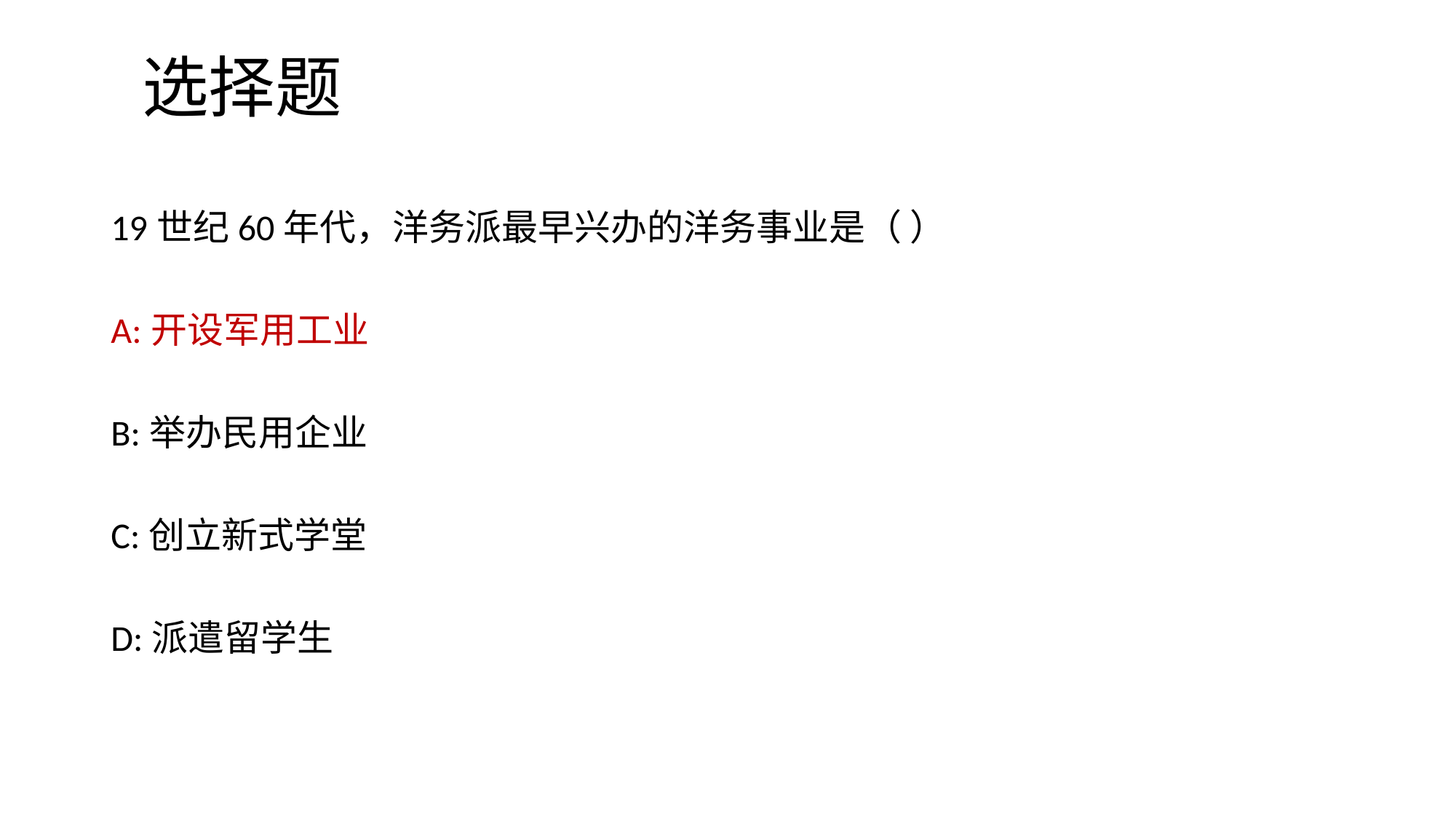

# 选择题
19世纪60年代，洋务派最早兴办的洋务事业是（ ）
A:开设军用工业
B:举办民用企业
C:创立新式学堂
D:派遣留学生